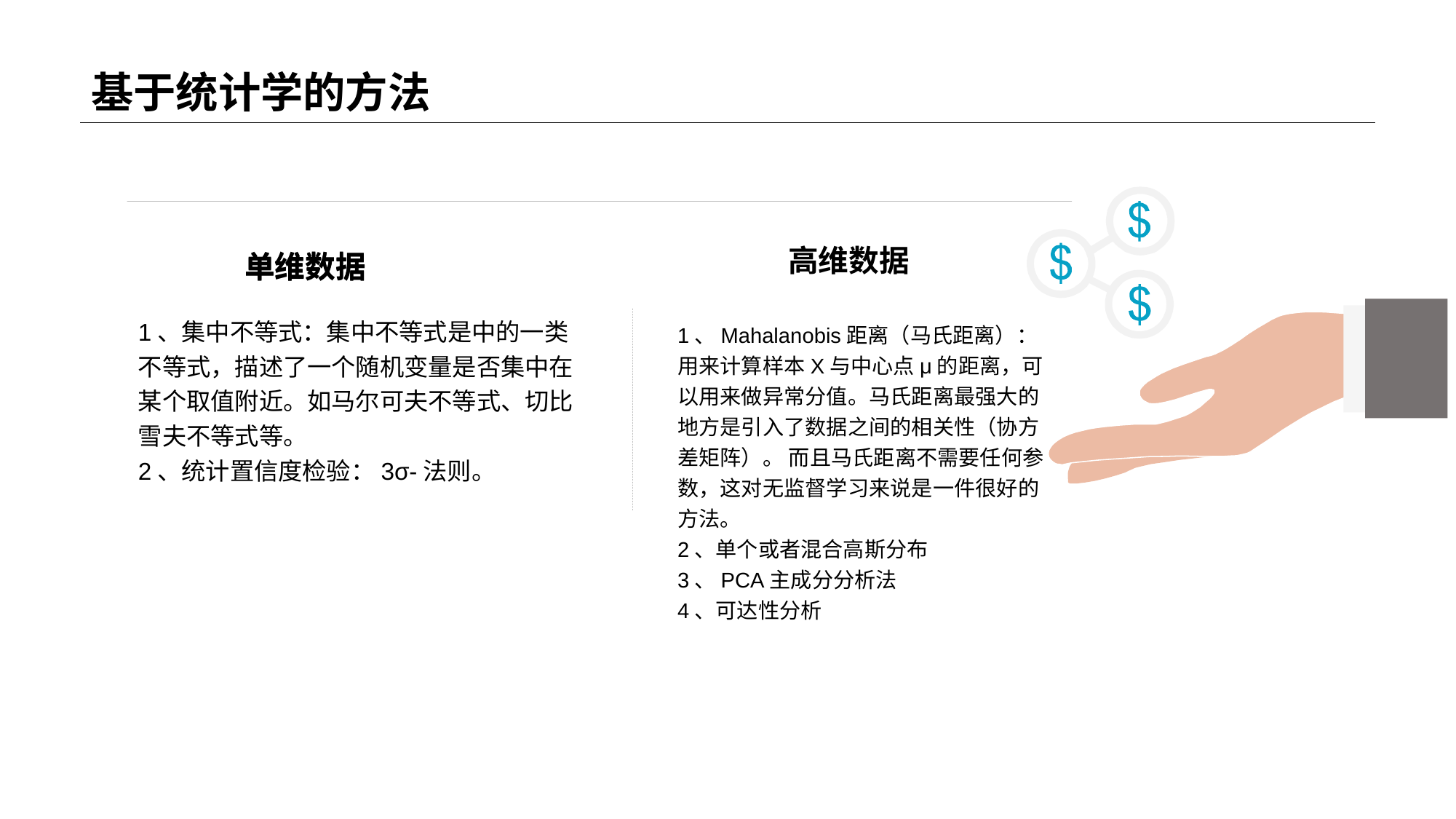

# 基于统计学的方法

单维数据
单维数据
1、集中不等式：集中不等式是中的一类不等式，描述了一个随机变量是否集中在某个取值附近。如马尔可夫不等式、切比雪夫不等式等。
2、统计置信度检验：3σ-法则。
1、Mahalanobis距离（马氏距离）：用来计算样本X与中心点μ的距离，可以用来做异常分值。马氏距离最强大的地方是引入了数据之间的相关性（协方差矩阵）。 而且马氏距离不需要任何参数，这对无监督学习来说是一件很好的方法。
2、单个或者混合高斯分布
3、PCA主成分分析法
4、可达性分析
高维数据
8